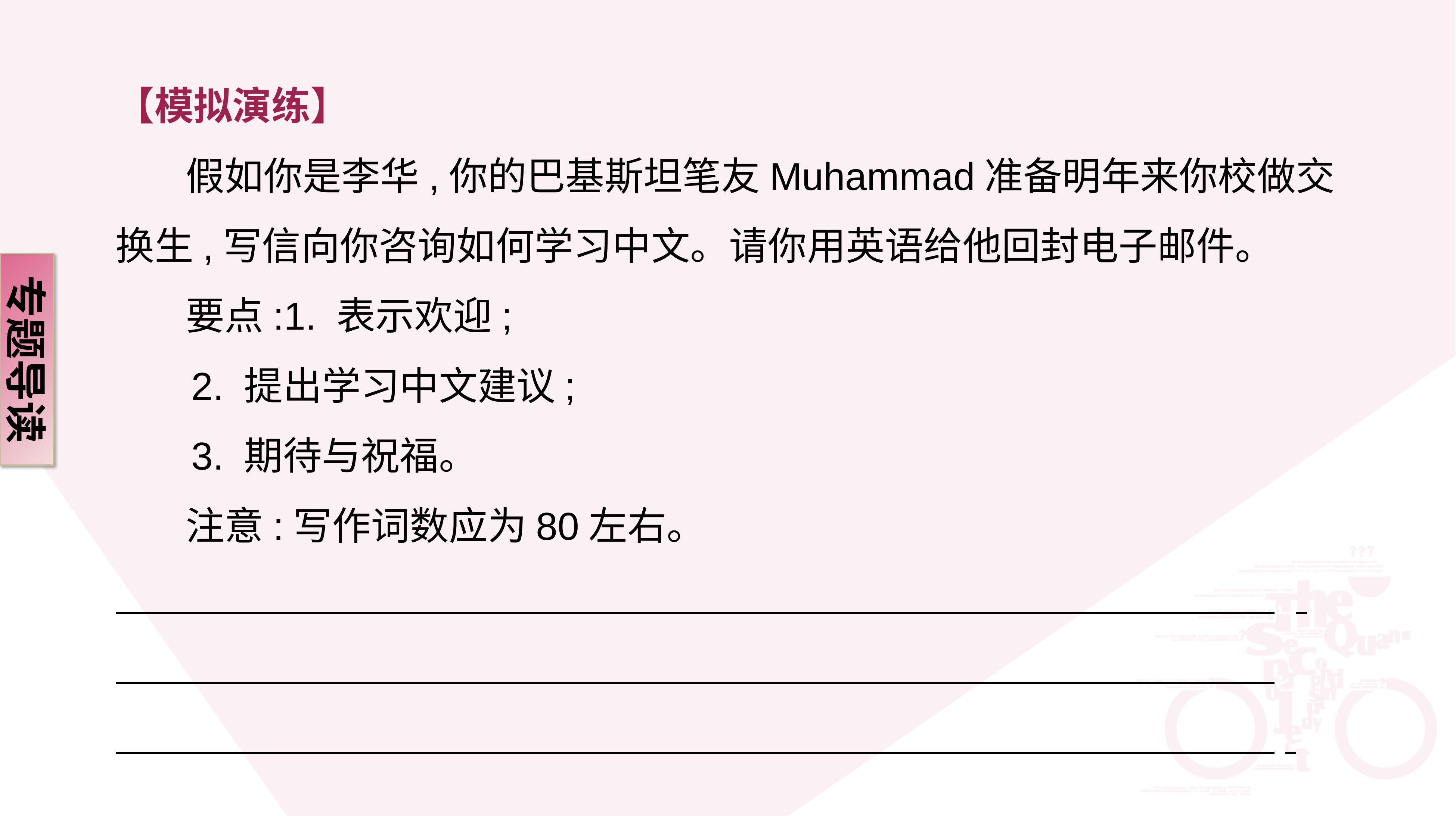

【模拟演练】
       假如你是李华,你的巴基斯坦笔友Muhammad准备明年来你校做交换生,写信向你咨询如何学习中文。请你用英语给他回封电子邮件。
       要点:1. 表示欢迎;
       2. 提出学习中文建议;
       3. 期待与祝福。
       注意:写作词数应为80左右。
                                                                                                           ;
                                                                                                           .
                                                                                                           .
专题导读